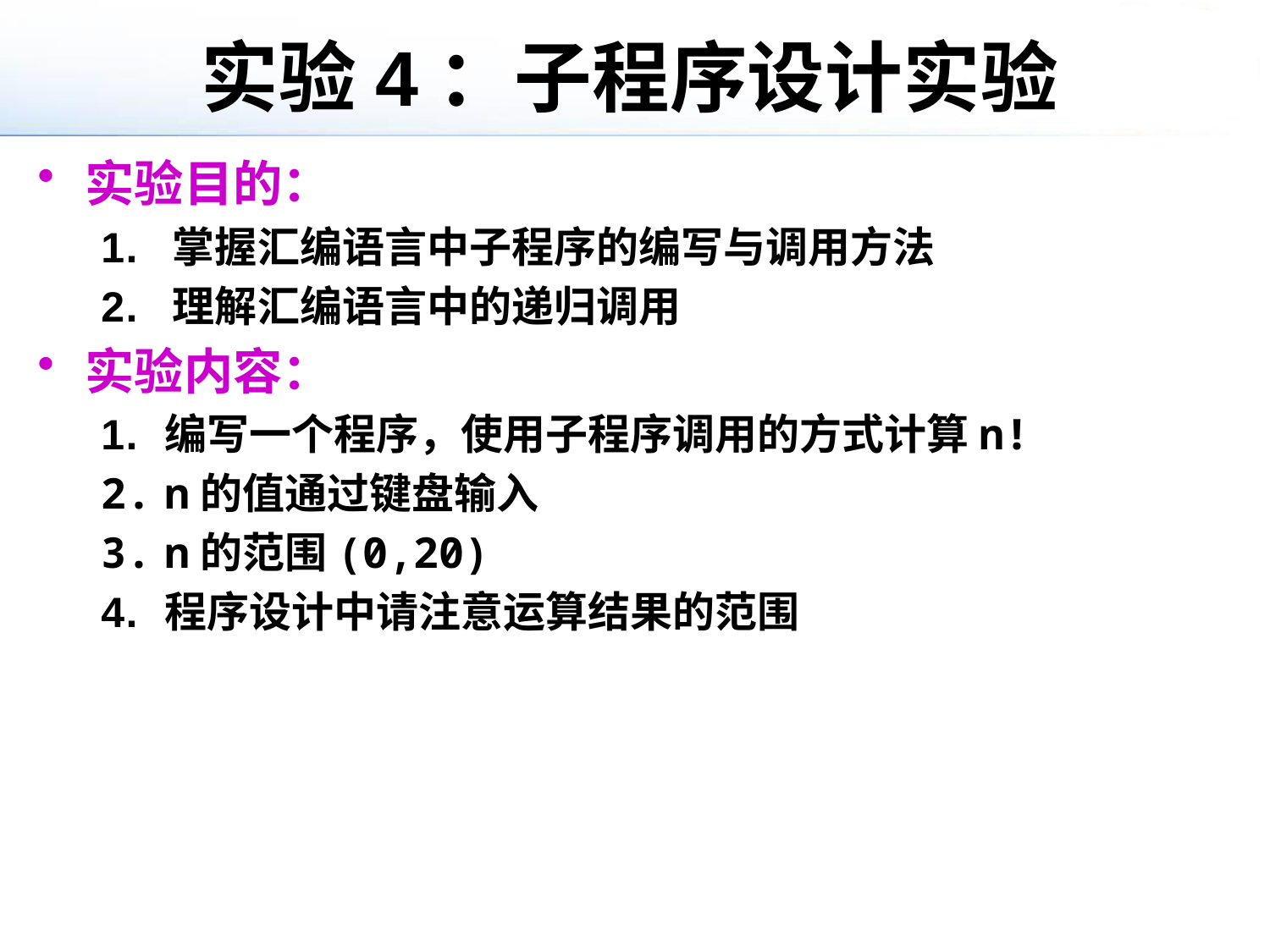

# 实验4：子程序设计实验
实验目的：
掌握汇编语言中子程序的编写与调用方法
理解汇编语言中的递归调用
实验内容：
编写一个程序，使用子程序调用的方式计算n!
n的值通过键盘输入
n的范围(0,20)
程序设计中请注意运算结果的范围